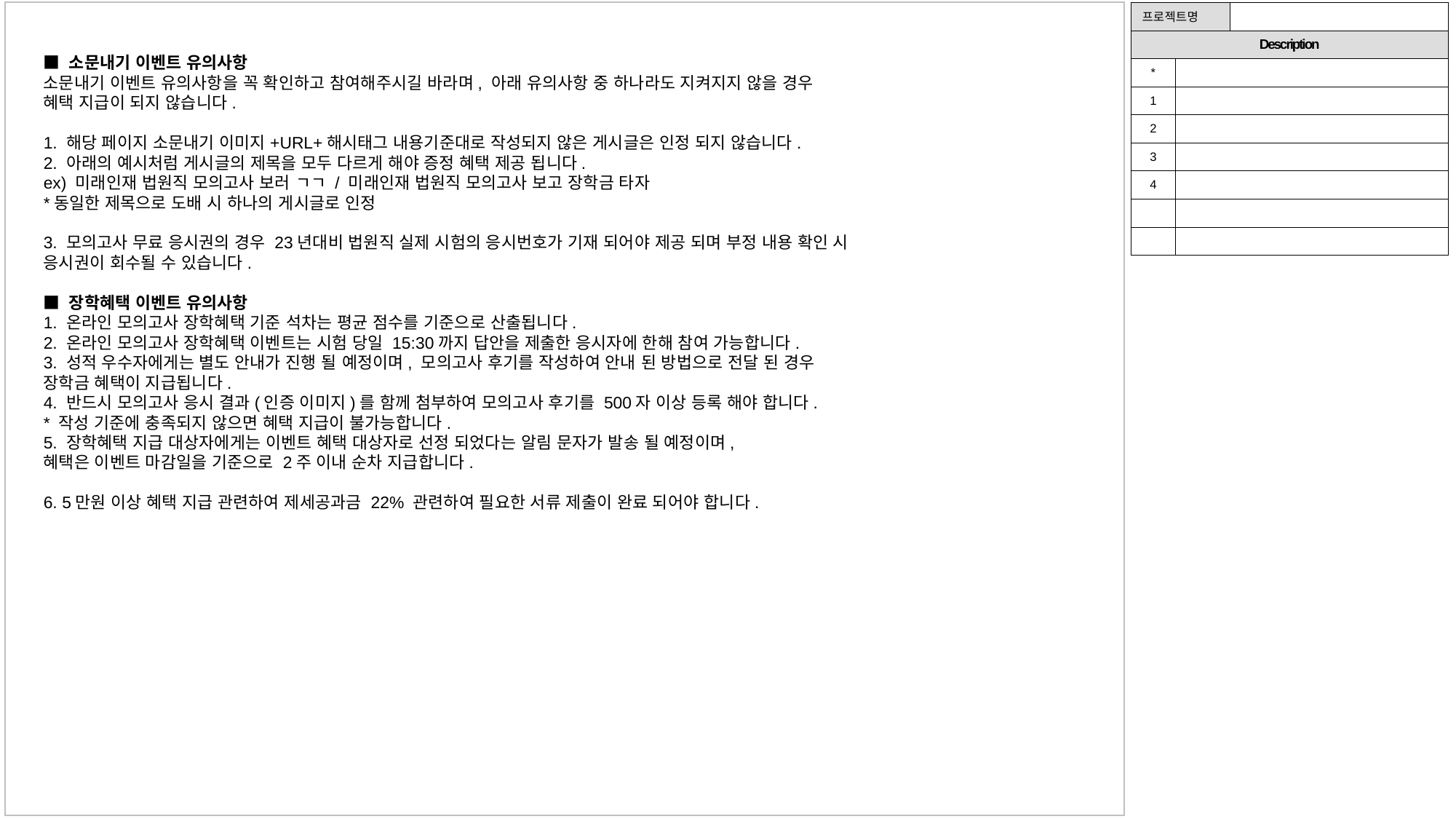

| 프로젝트명 |  |  |
| --- | --- | --- |
| Description |  |  |
| \* |  |  |
| 1 |  |  |
| 2 |  |  |
| 3 |  |  |
| 4 |  |  |
|  |  |  |
|  |  |  |
■ 소문내기 이벤트 유의사항
소문내기 이벤트 유의사항을 꼭 확인하고 참여해주시길 바라며, 아래 유의사항 중 하나라도 지켜지지 않을 경우
혜택 지급이 되지 않습니다.

1. 해당 페이지 소문내기 이미지+URL+해시태그 내용기준대로 작성되지 않은 게시글은 인정 되지 않습니다.
2. 아래의 예시처럼 게시글의 제목을 모두 다르게 해야 증정 혜택 제공 됩니다.
ex) 미래인재 법원직 모의고사 보러 ㄱㄱ / 미래인재 법원직 모의고사 보고 장학금 타자
*동일한 제목으로 도배 시 하나의 게시글로 인정

3. 모의고사 무료 응시권의 경우 23년대비 법원직 실제 시험의 응시번호가 기재 되어야 제공 되며 부정 내용 확인 시
응시권이 회수될 수 있습니다.

■ 장학혜택 이벤트 유의사항
1. 온라인 모의고사 장학혜택 기준 석차는 평균 점수를 기준으로 산출됩니다.
2. 온라인 모의고사 장학혜택 이벤트는 시험 당일 15:30까지 답안을 제출한 응시자에 한해 참여 가능합니다.
3. 성적 우수자에게는 별도 안내가 진행 될 예정이며, 모의고사 후기를 작성하여 안내 된 방법으로 전달 된 경우
장학금 혜택이 지급됩니다.
4. 반드시 모의고사 응시 결과(인증 이미지)를 함께 첨부하여 모의고사 후기를 500자 이상 등록 해야 합니다.
* 작성 기준에 충족되지 않으면 혜택 지급이 불가능합니다.
5. 장학혜택 지급 대상자에게는 이벤트 혜택 대상자로 선정 되었다는 알림 문자가 발송 될 예정이며,
혜택은 이벤트 마감일을 기준으로 2주 이내 순차 지급합니다.

6. 5만원 이상 혜택 지급 관련하여 제세공과금 22% 관련하여 필요한 서류 제출이 완료 되어야 합니다.